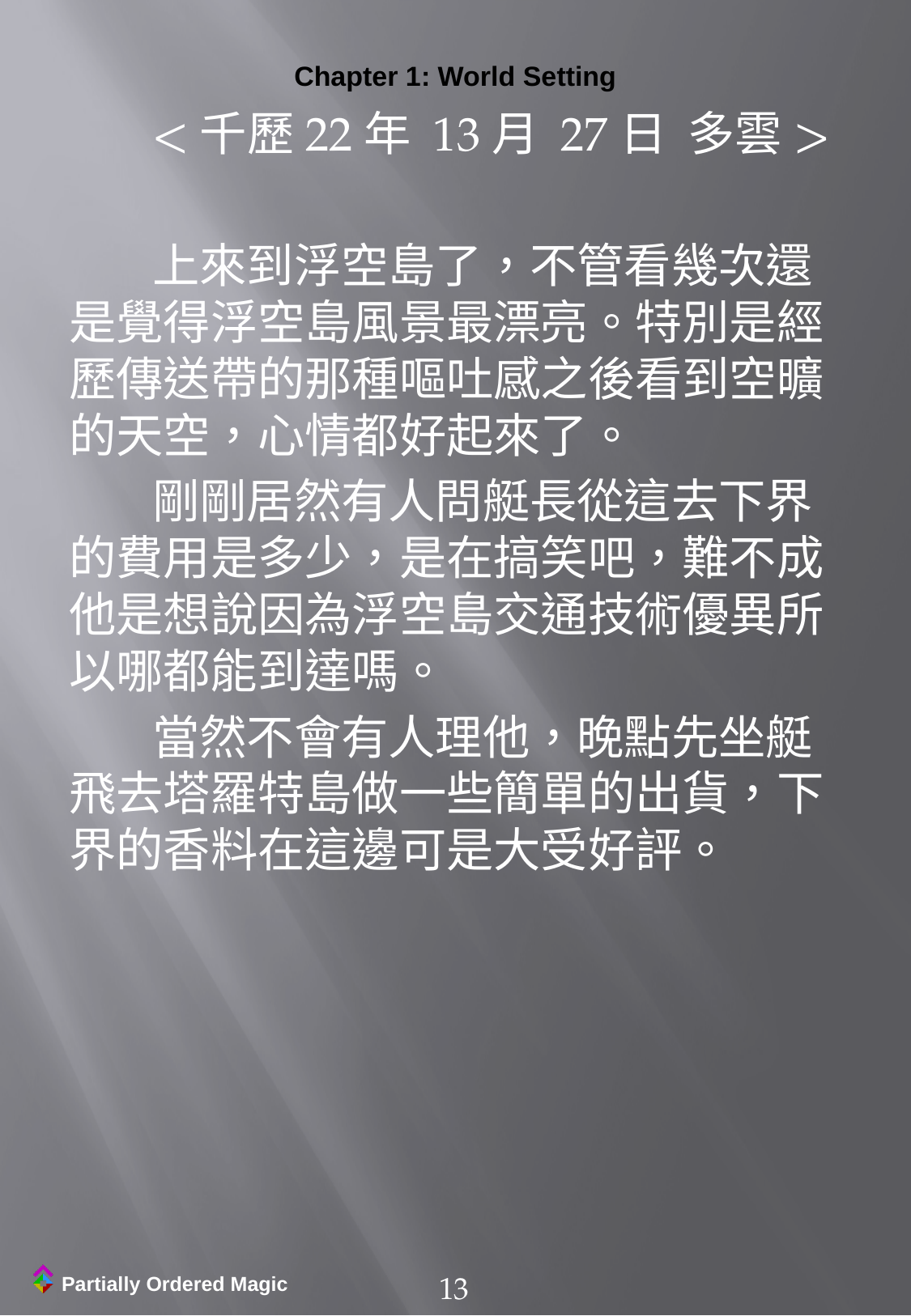

# Chapter 1: World Setting
<千歷22年 13月 27日  多雲>

上來到浮空島了，不管看幾次還是覺得浮空島風景最漂亮。特別是經歷傳送帶的那種嘔吐感之後看到空曠的天空，心情都好起來了。
剛剛居然有人問艇長從這去下界的費用是多少，是在搞笑吧，難不成他是想說因為浮空島交通技術優異所以哪都能到達嗎。
當然不會有人理他，晚點先坐艇飛去塔羅特島做一些簡單的出貨，下界的香料在這邊可是大受好評。